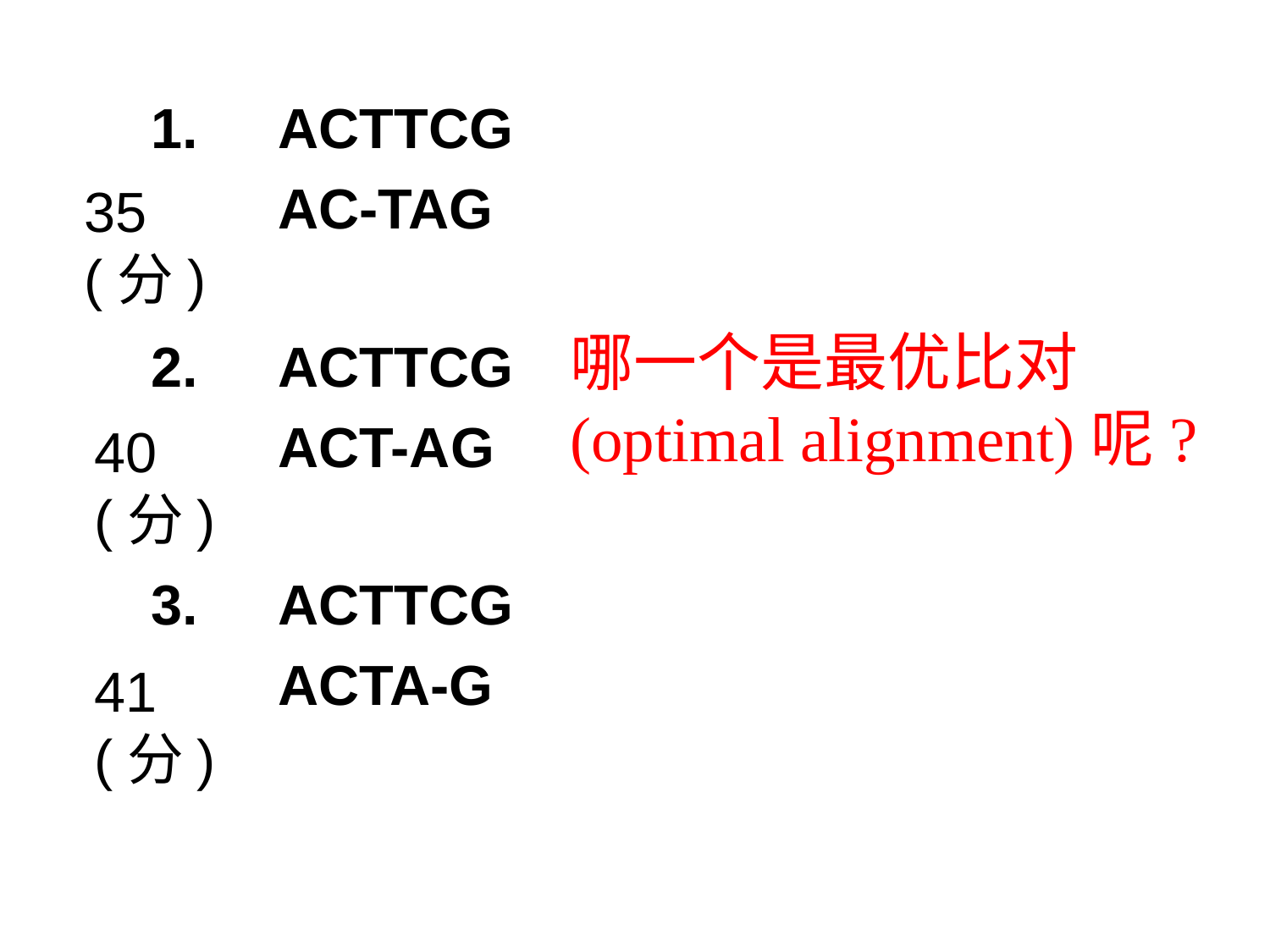

1.	ACTTCG
	AC-TAG

2.	ACTTCG
	ACT-AG

3.	ACTTCG
	ACTA-G
35 (分)
哪一个是最优比对(optimal alignment)呢?
40 (分)
41 (分)
38